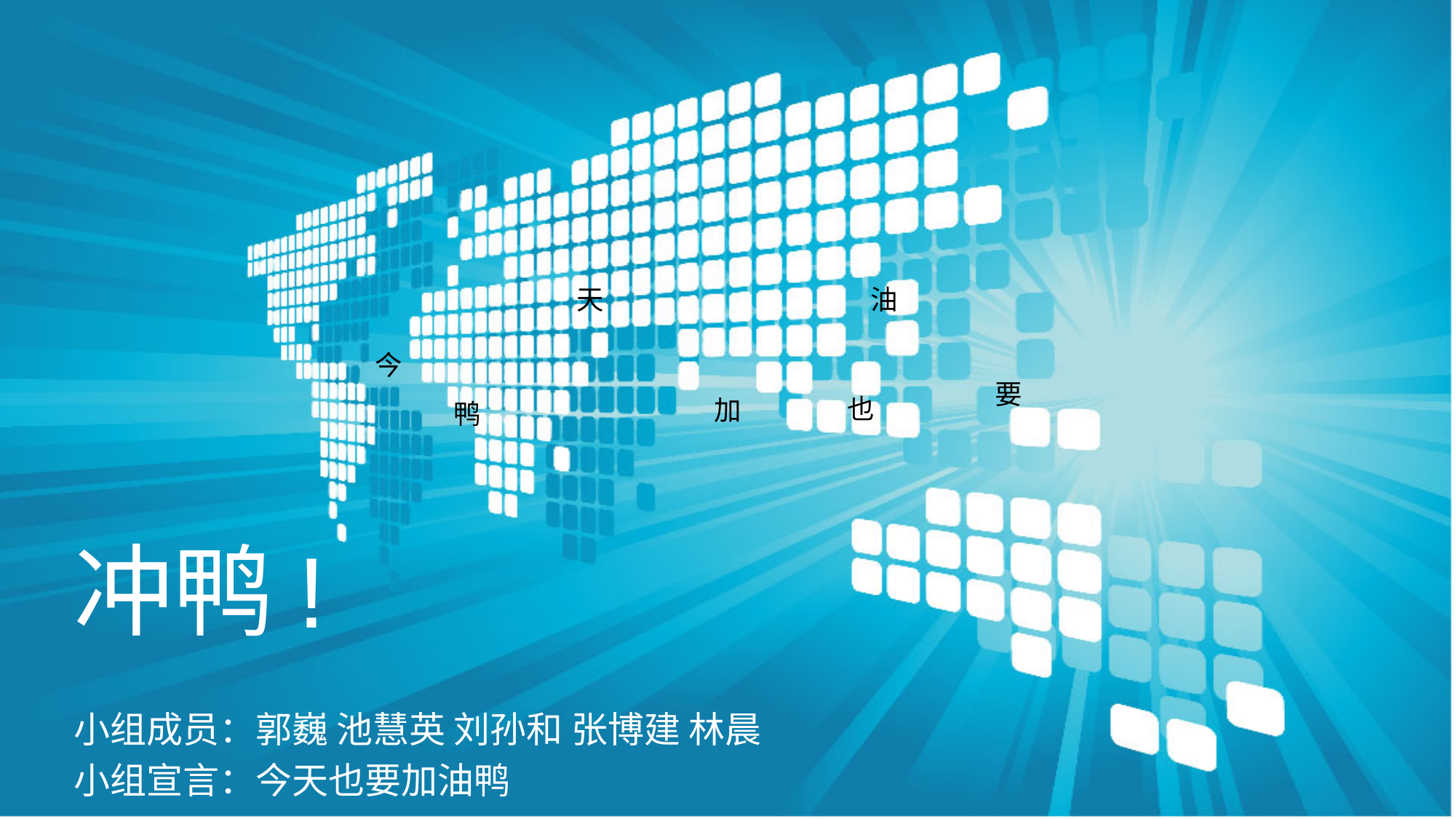

天
油
今
要
也
加
鸭
# 冲鸭!

小组成员：郭巍 池慧英 刘孙和 张博建 林晨
小组宣言：今天也要加油鸭